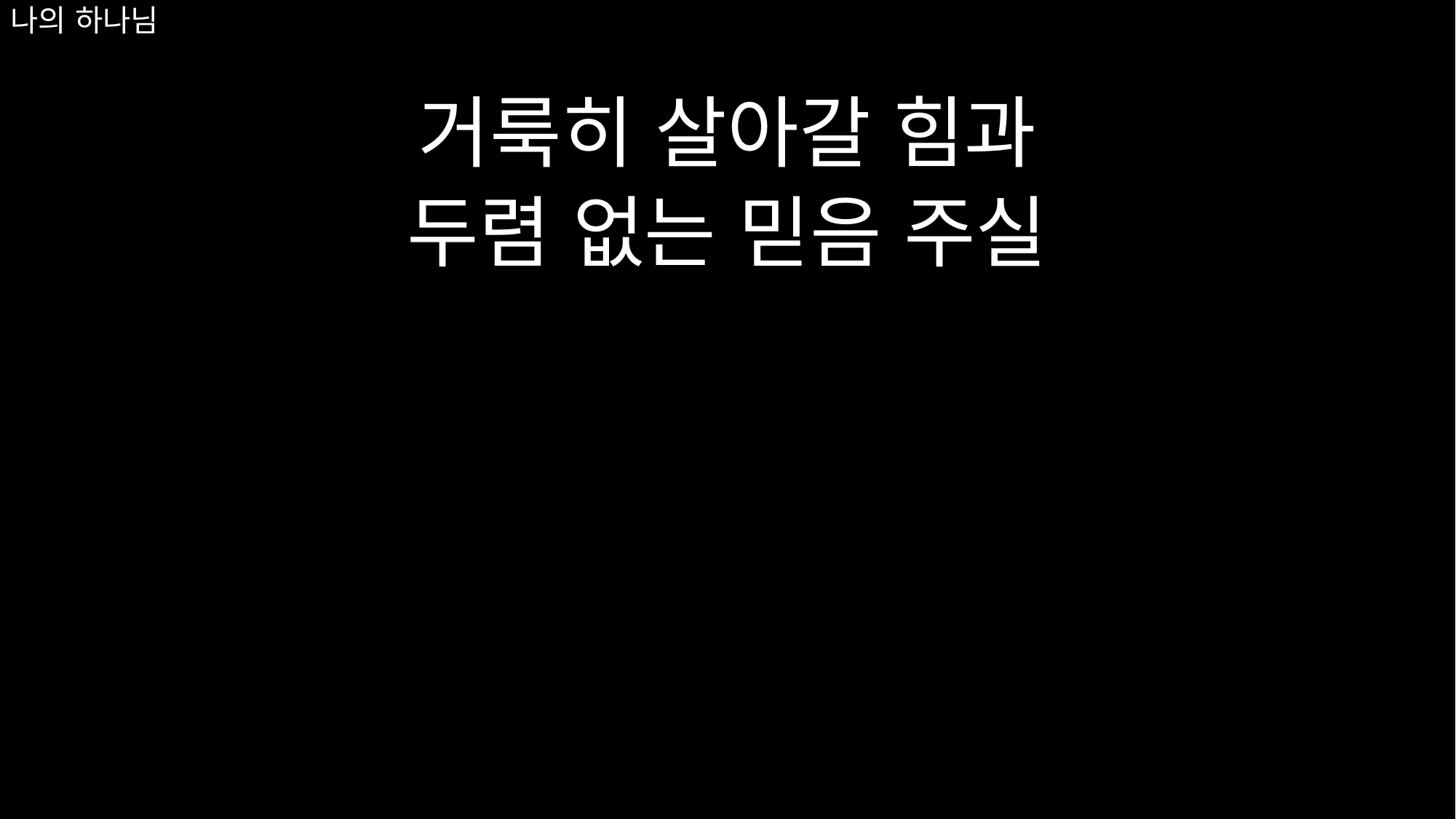

# 나의 하나님
거룩히 살아갈 힘과
두렴 없는 믿음 주실